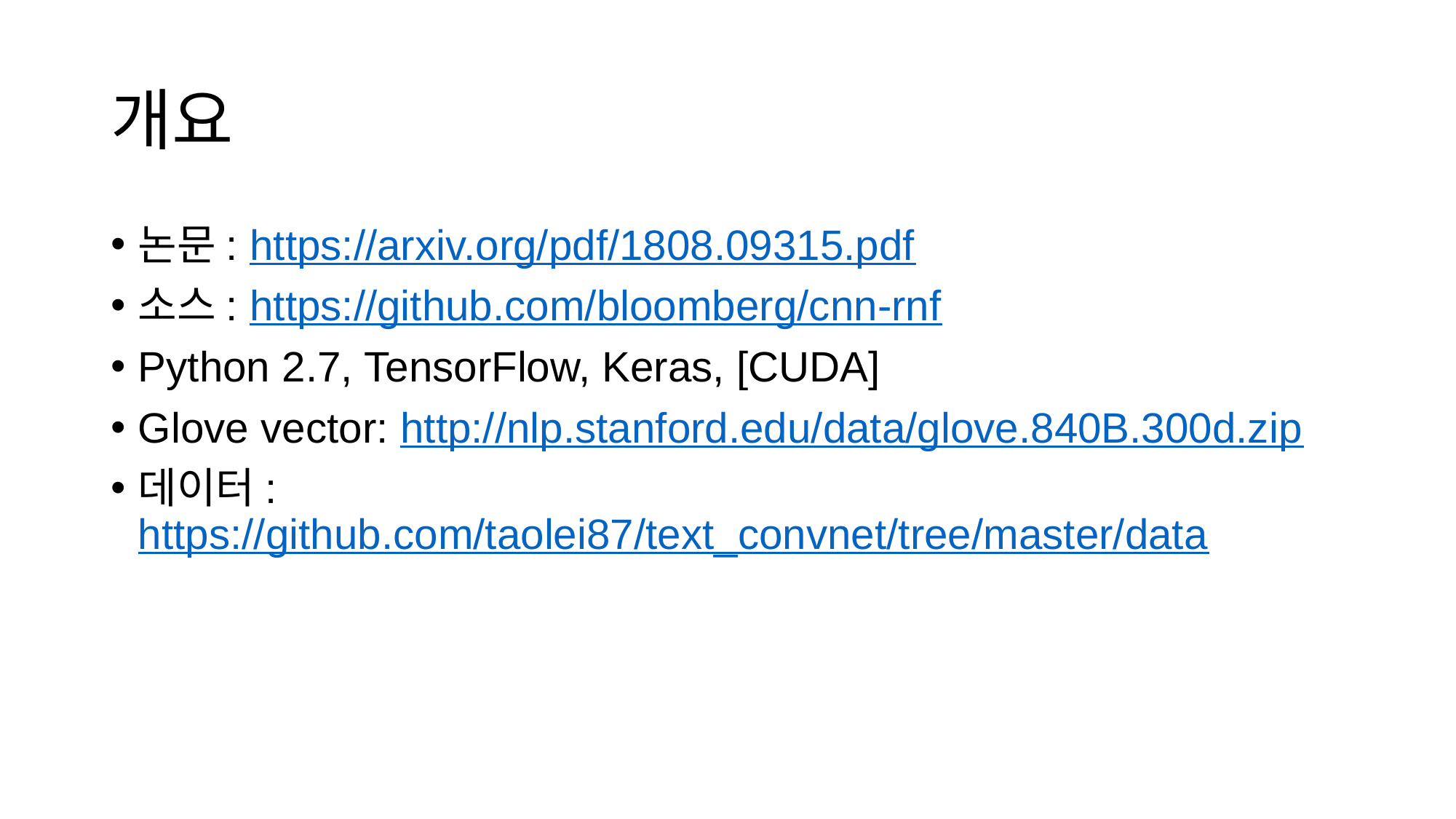

# 개요
논문: https://arxiv.org/pdf/1808.09315.pdf
소스: https://github.com/bloomberg/cnn-rnf
Python 2.7, TensorFlow, Keras, [CUDA]
Glove vector: http://nlp.stanford.edu/data/glove.840B.300d.zip
데이터: https://github.com/taolei87/text_convnet/tree/master/data